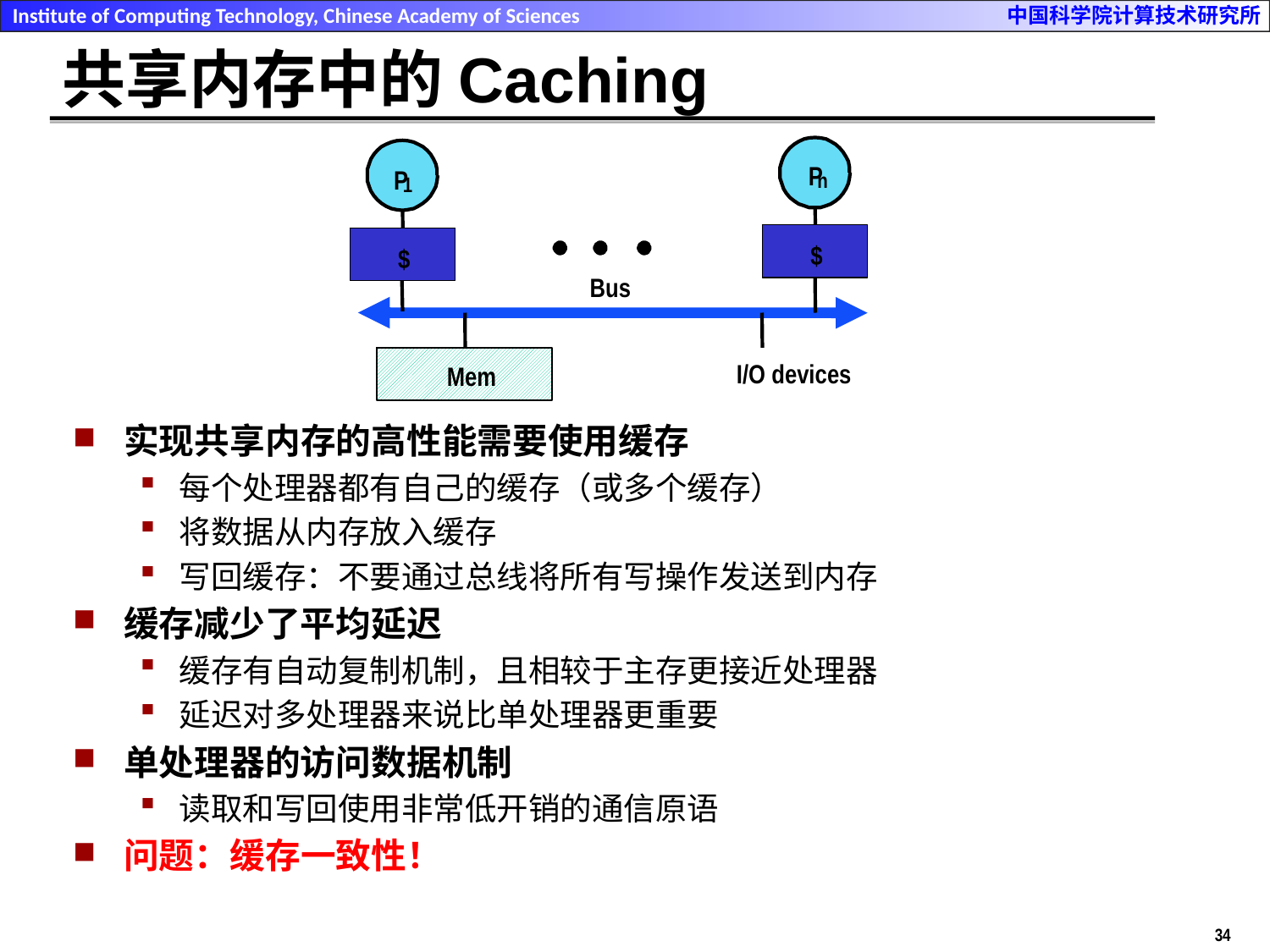

# 共享内存中的Caching

P
P
n
1

$
$

Bus

I/O devices
Mem
实现共享内存的高性能需要使用缓存
每个处理器都有自己的缓存（或多个缓存）
将数据从内存放入缓存
写回缓存：不要通过总线将所有写操作发送到内存
缓存减少了平均延迟
缓存有自动复制机制，且相较于主存更接近处理器
延迟对多处理器来说比单处理器更重要
单处理器的访问数据机制
读取和写回使用非常低开销的通信原语
问题：缓存一致性！